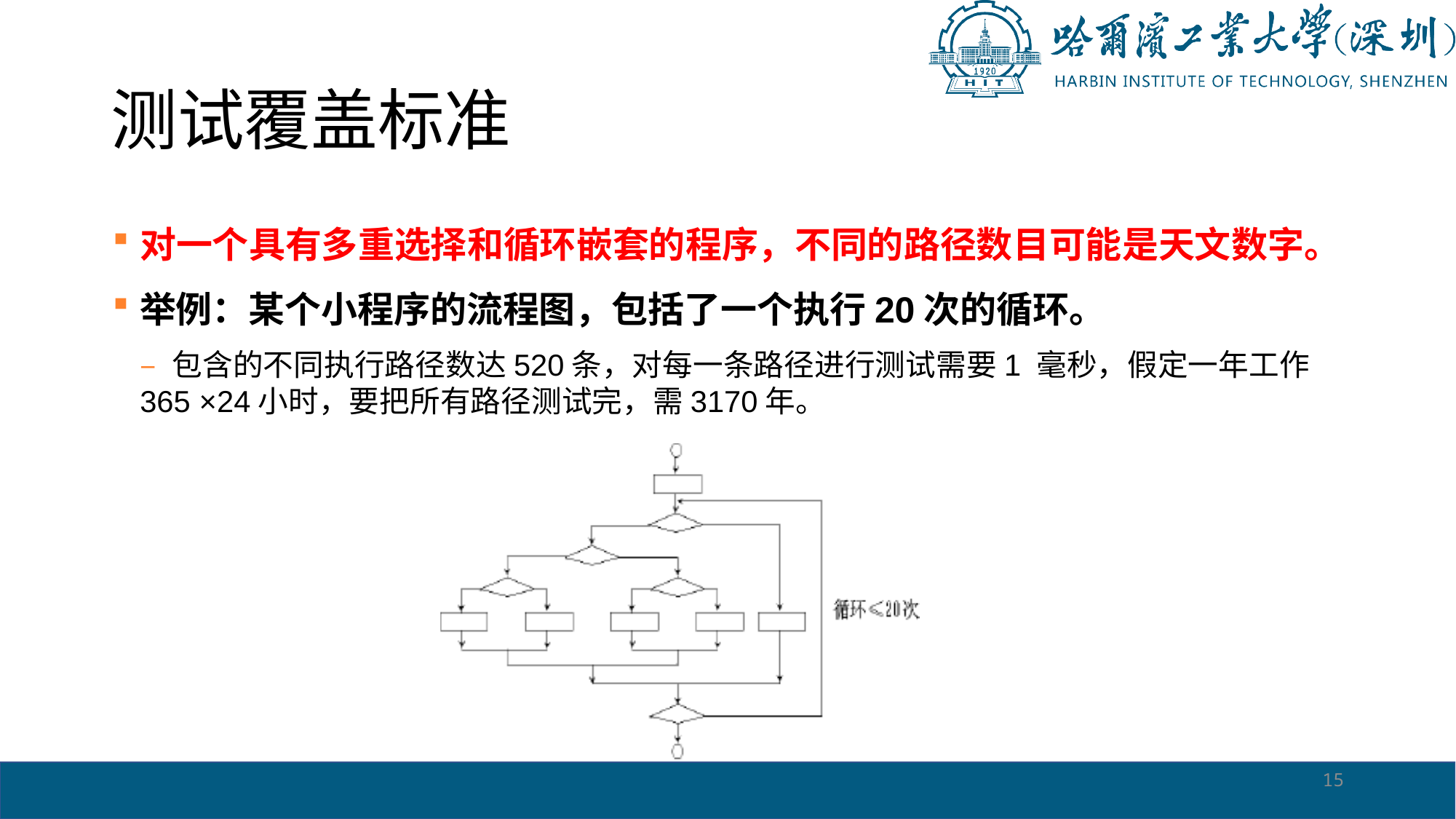

# 测试覆盖标准
对一个具有多重选择和循环嵌套的程序，不同的路径数目可能是天文数字。
举例：某个小程序的流程图，包括了一个执行20次的循环。
– 包含的不同执行路径数达520条，对每一条路径进行测试需要1 毫秒，假定一年工作365 ×24小时，要把所有路径测试完，需3170年。

15